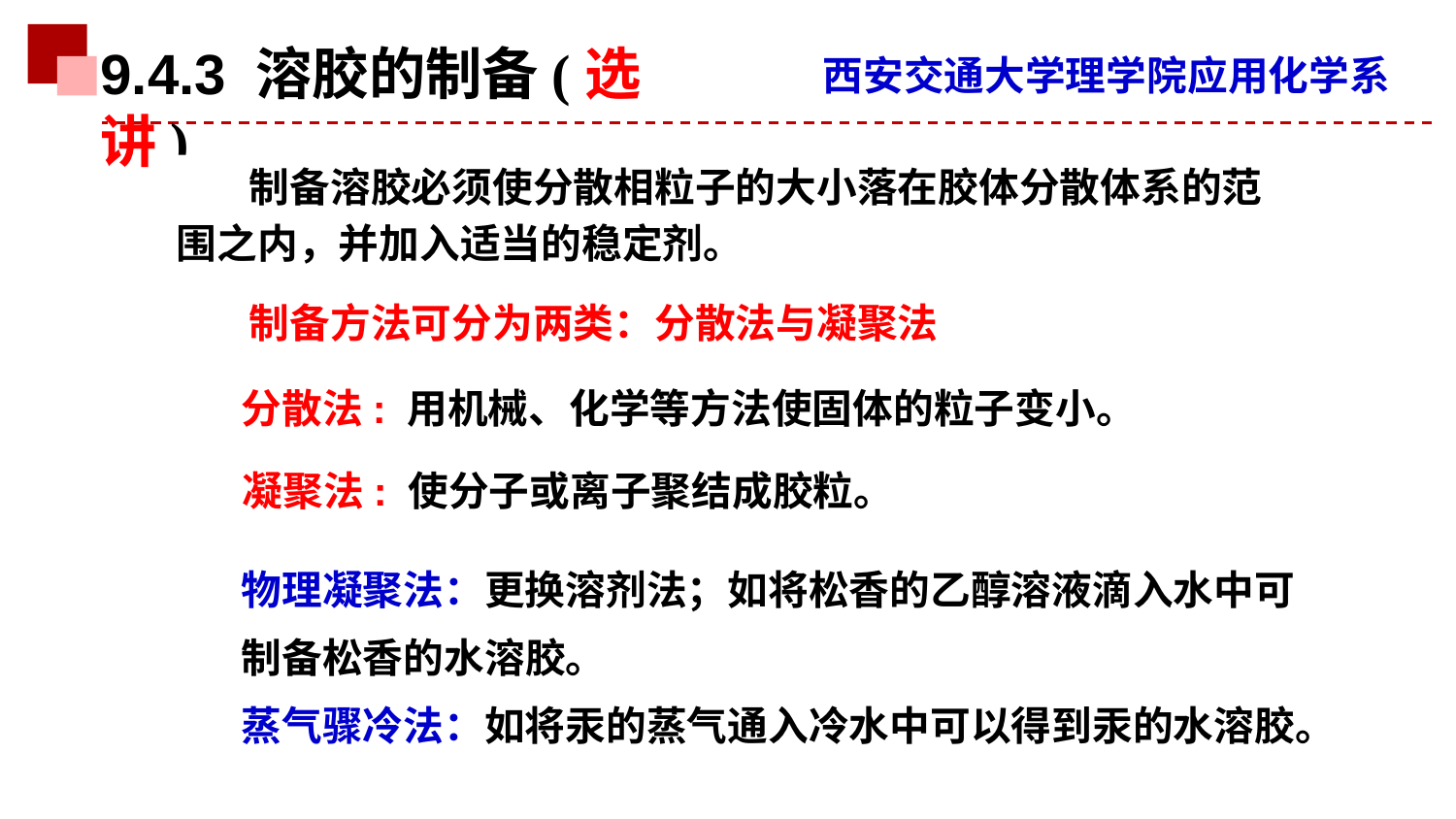

9.4.3 溶胶的制备(选讲)
制备溶胶必须使分散相粒子的大小落在胶体分散体系的范围之内，并加入适当的稳定剂。
制备方法可分为两类：分散法与凝聚法
分散法: 用机械、化学等方法使固体的粒子变小。
凝聚法: 使分子或离子聚结成胶粒。
物理凝聚法：更换溶剂法；如将松香的乙醇溶液滴入水中可制备松香的水溶胶。
蒸气骤冷法：如将汞的蒸气通入冷水中可以得到汞的水溶胶。